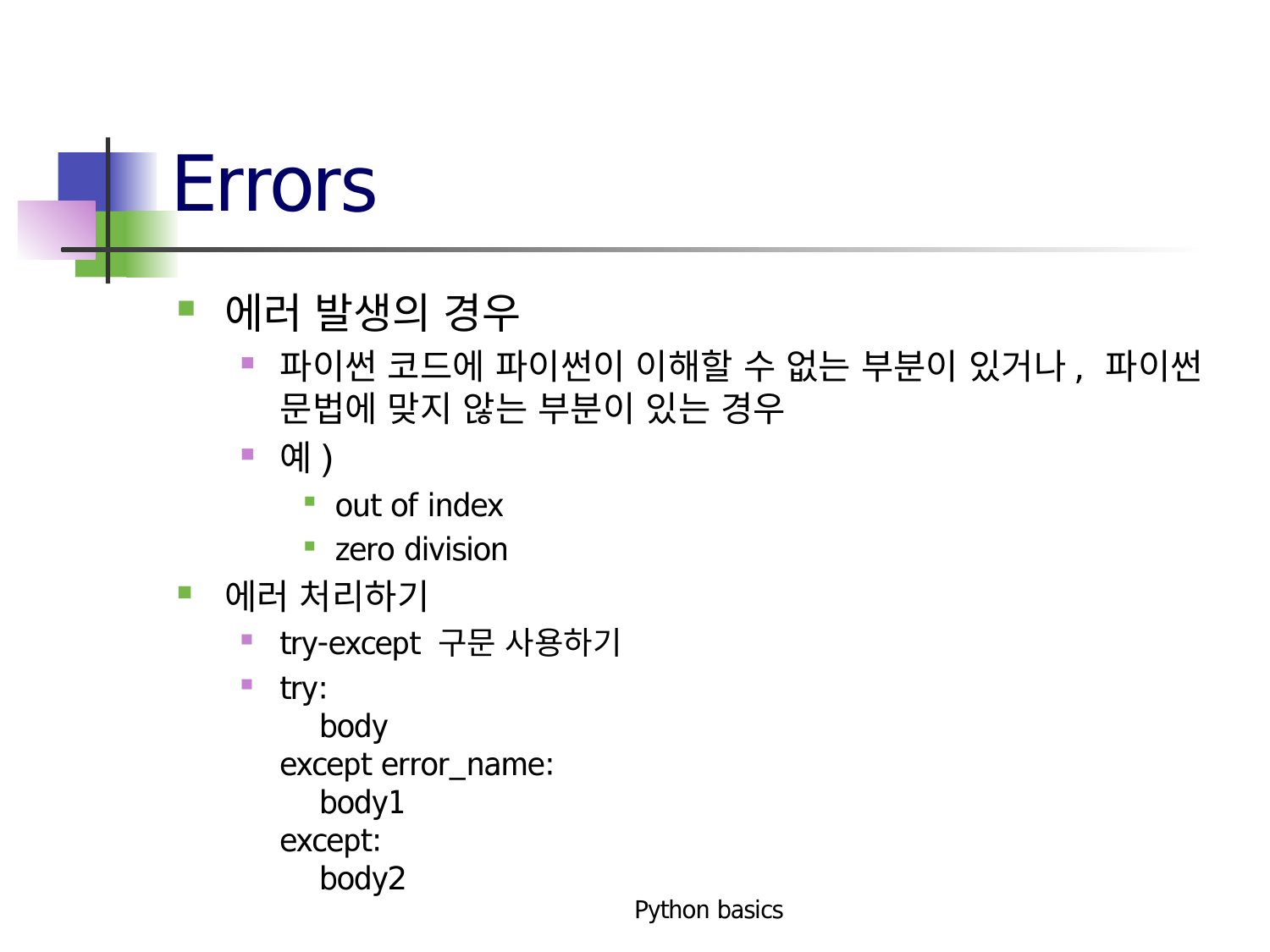

# Errors
에러 발생의 경우
파이썬 코드에 파이썬이 이해할 수 없는 부분이 있거나, 파이썬 문법에 맞지 않는 부분이 있는 경우
예)
out of index
zero division
에러 처리하기
try-except 구문 사용하기
try:
    body
except error_name:
    body1
except:
    body2

Python basics